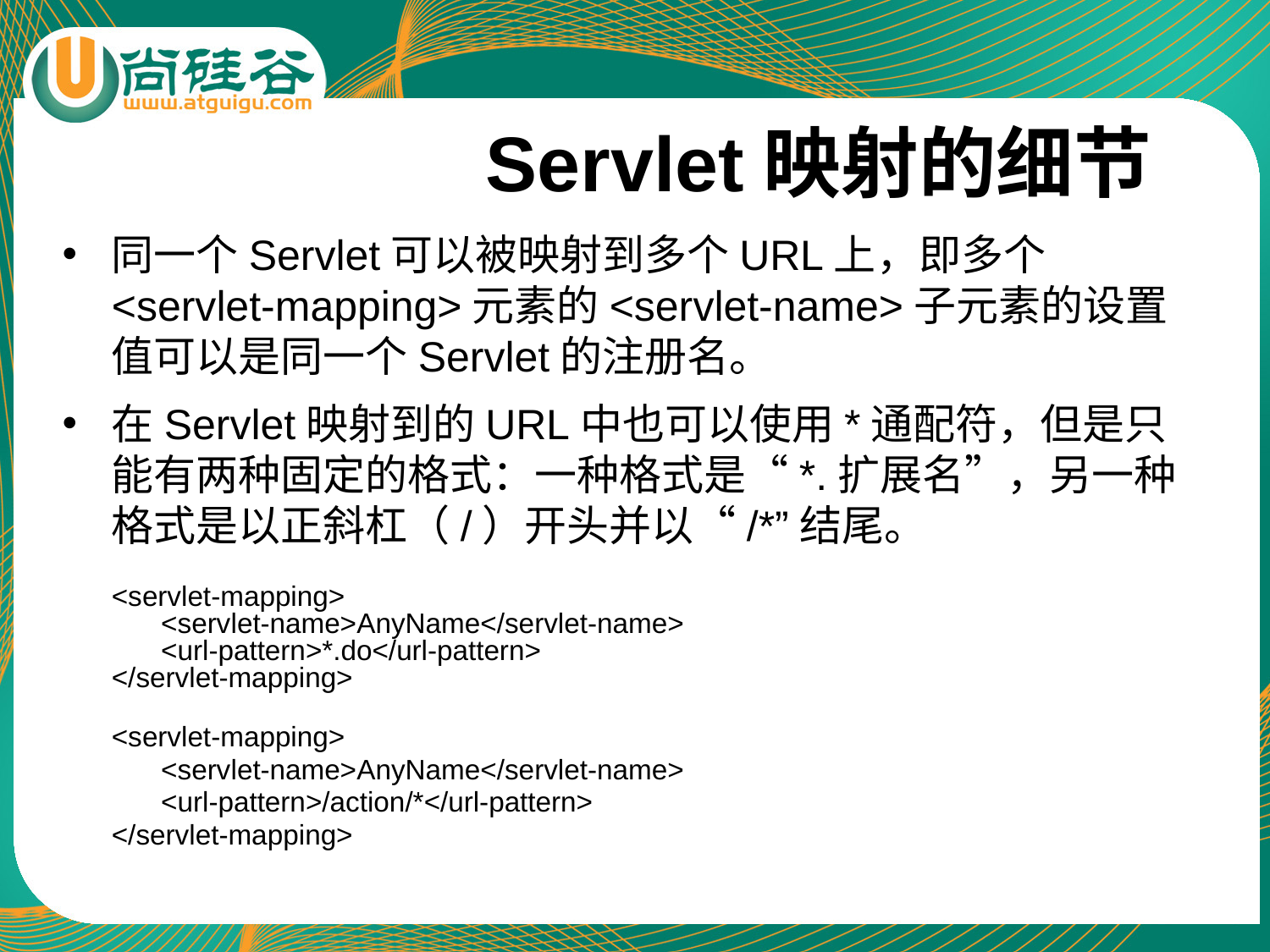

# Servlet映射的细节
同一个Servlet可以被映射到多个URL上，即多个<servlet-mapping>元素的<servlet-name>子元素的设置值可以是同一个Servlet的注册名。
在Servlet映射到的URL中也可以使用*通配符，但是只能有两种固定的格式：一种格式是“*.扩展名”，另一种格式是以正斜杠（/）开头并以“/*”结尾。

<servlet-mapping>
	<servlet-name>AnyName</servlet-name>
	<url-pattern>*.do</url-pattern>
</servlet-mapping>

<servlet-mapping>
	<servlet-name>AnyName</servlet-name>
	<url-pattern>/action/*</url-pattern>
</servlet-mapping>